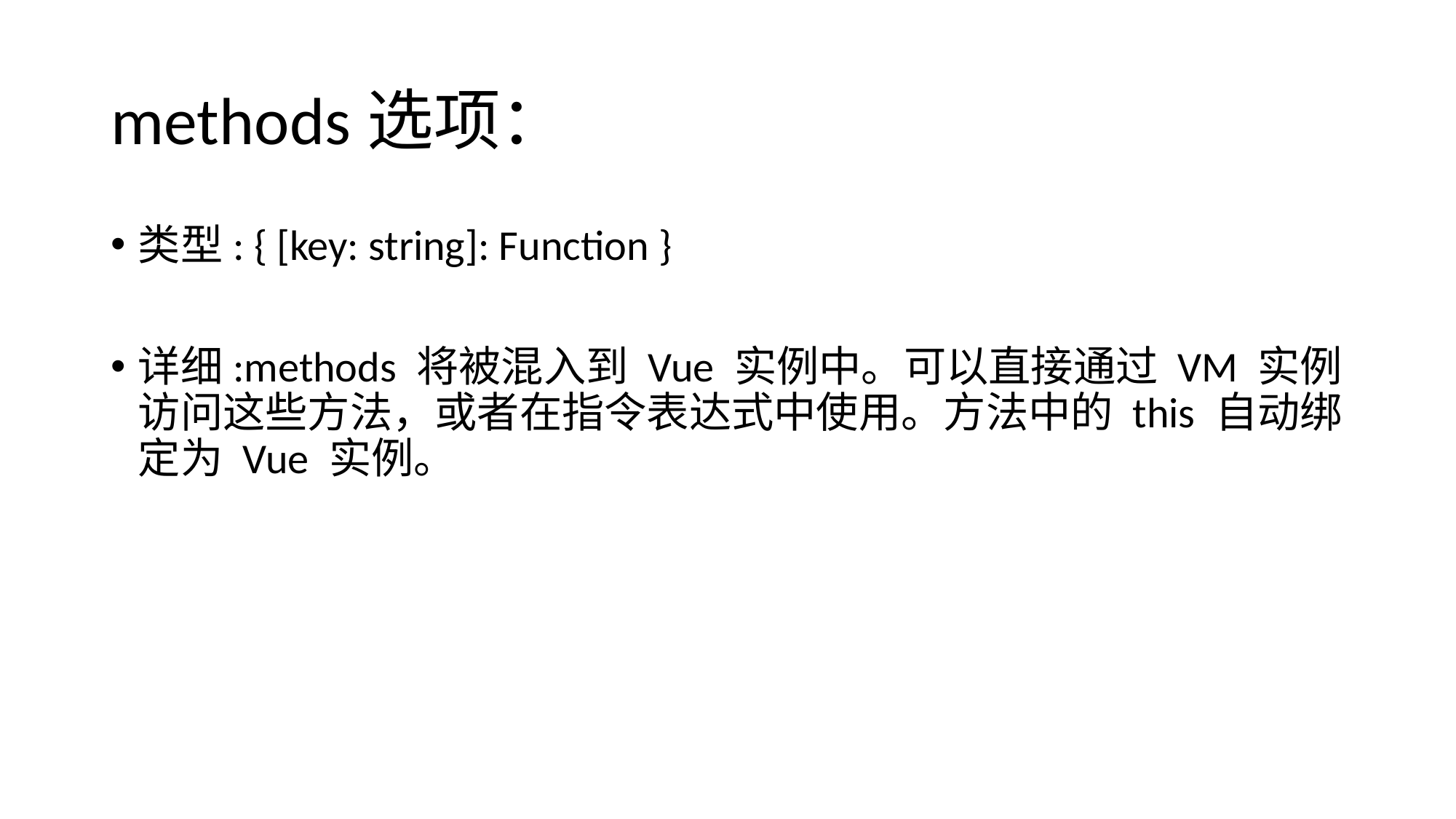

# methods选项：
类型: { [key: string]: Function }

详细:methods 将被混入到 Vue 实例中。可以直接通过 VM 实例访问这些方法，或者在指令表达式中使用。方法中的 this 自动绑定为 Vue 实例。